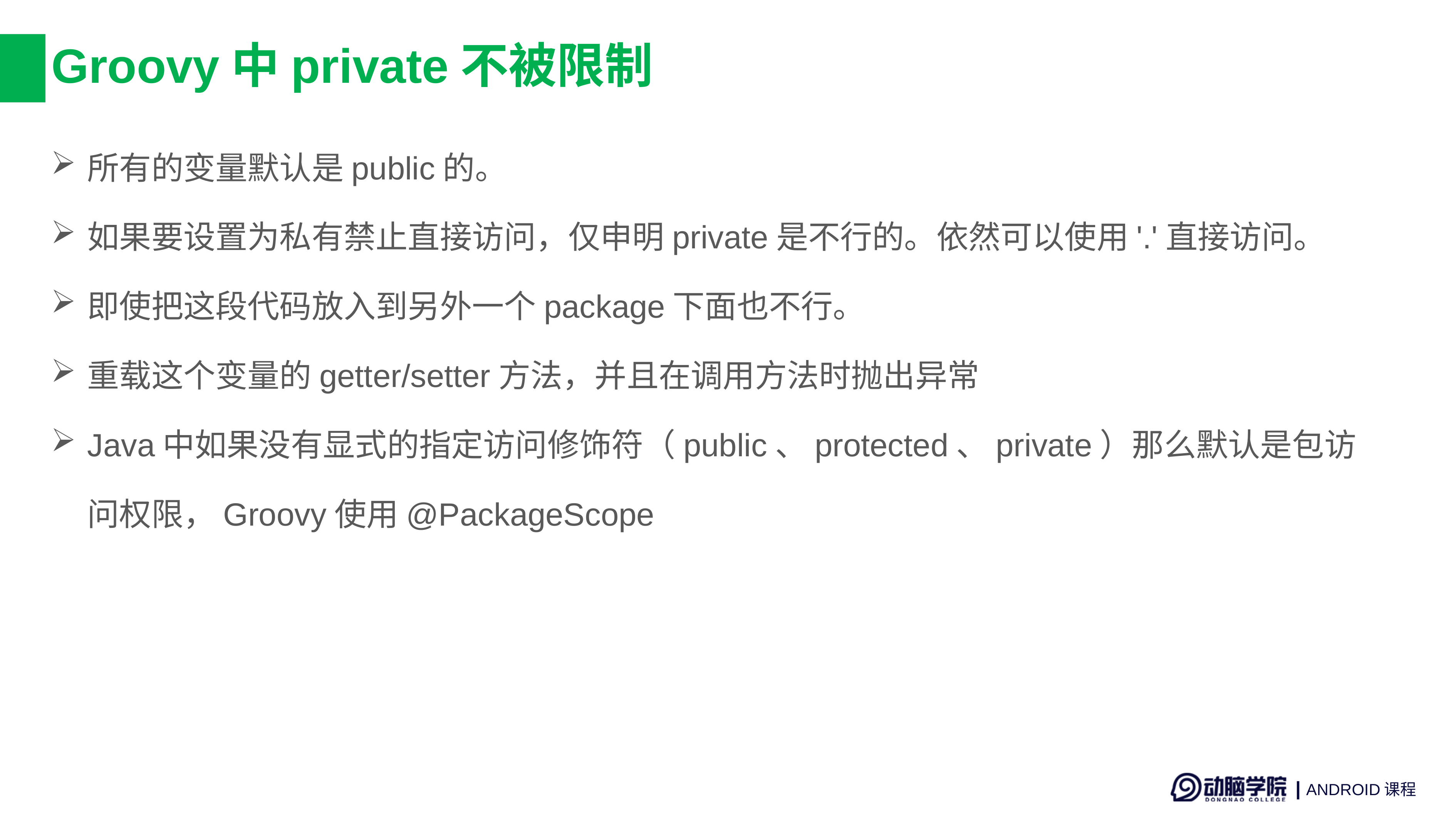

# Groovy中private不被限制
所有的变量默认是public的。
如果要设置为私有禁止直接访问，仅申明private是不行的。依然可以使用'.'直接访问。
即使把这段代码放入到另外一个package下面也不行。
重载这个变量的getter/setter方法，并且在调用方法时抛出异常
Java中如果没有显式的指定访问修饰符（public、protected、private）那么默认是包访问权限，Groovy使用@PackageScope